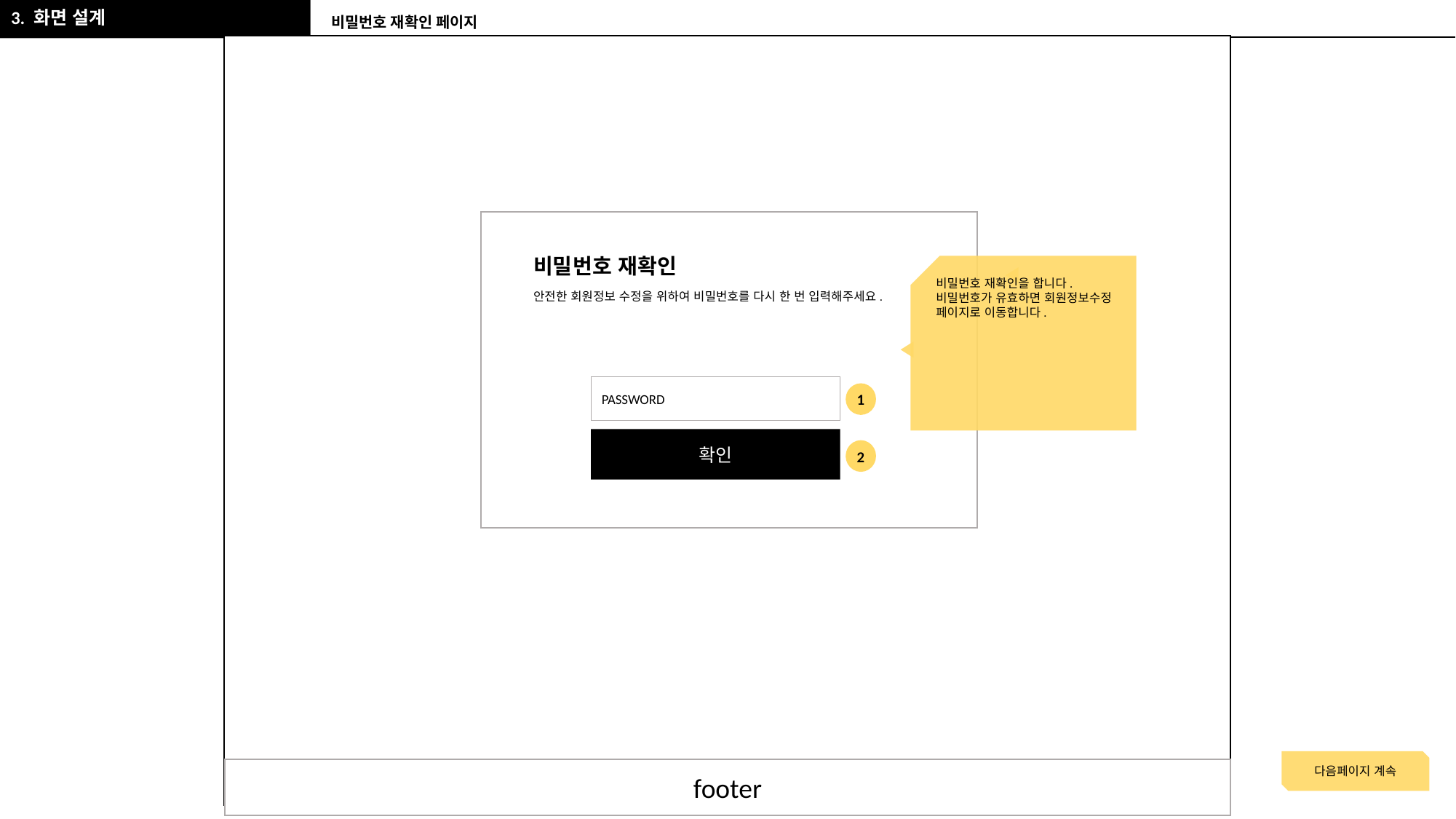

3. 화면 설계
비밀번호 재확인 페이지

비밀번호 재확인
비밀번호 재확인을 합니다.
비밀번호가 유효하면 회원정보수정 페이지로 이동합니다.

안전한 회원정보 수정을 위하여 비밀번호를 다시 한 번 입력해주세요.
PASSWORD

1
확인

2
다음페이지 계속
footer